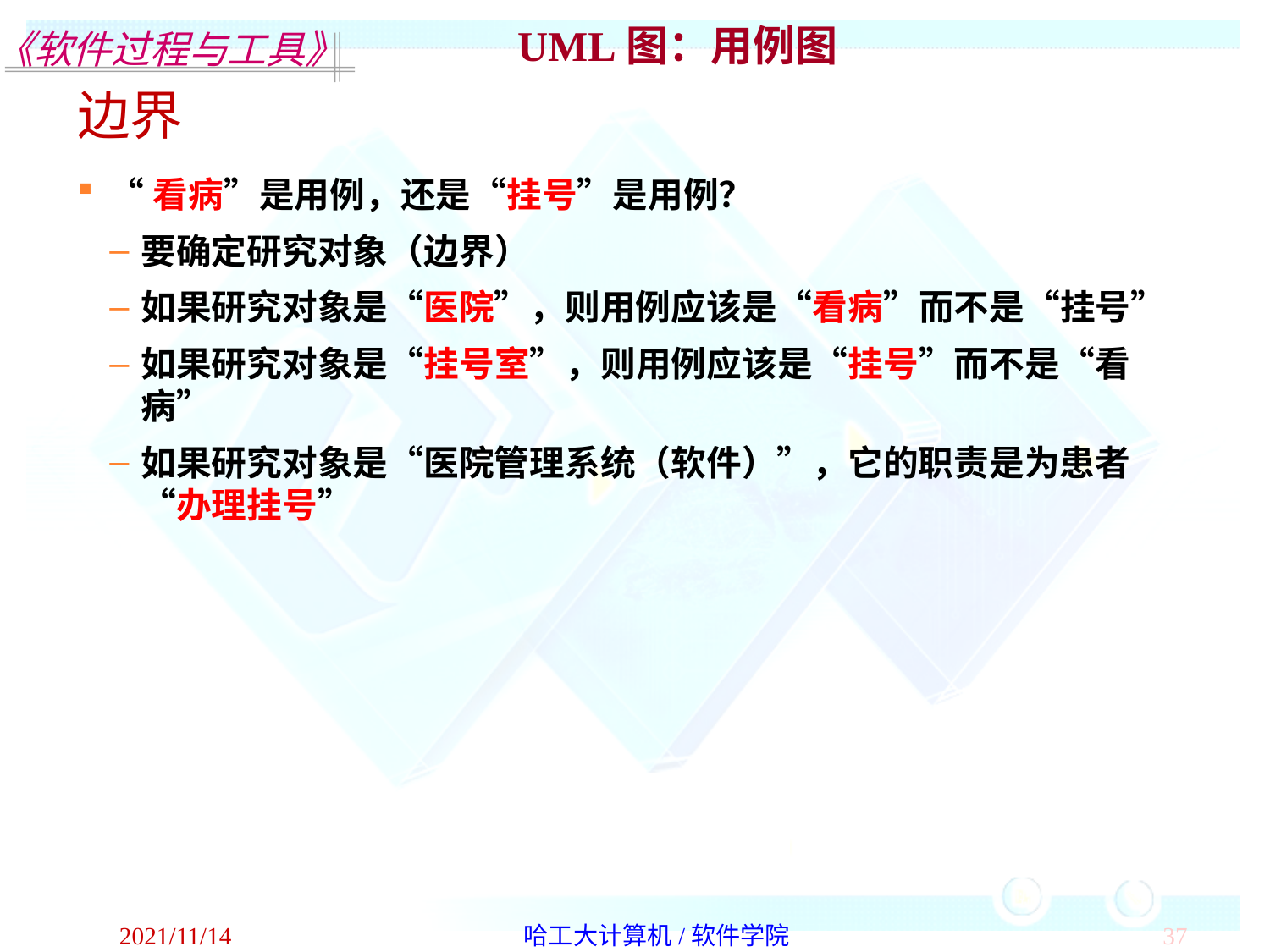

UML图：用例图
边界
“看病”是用例，还是“挂号”是用例？
要确定研究对象（边界）
如果研究对象是“医院”，则用例应该是“看病”而不是“挂号”
如果研究对象是“挂号室”，则用例应该是“挂号”而不是“看病”
如果研究对象是“医院管理系统（软件）”，它的职责是为患者“办理挂号”